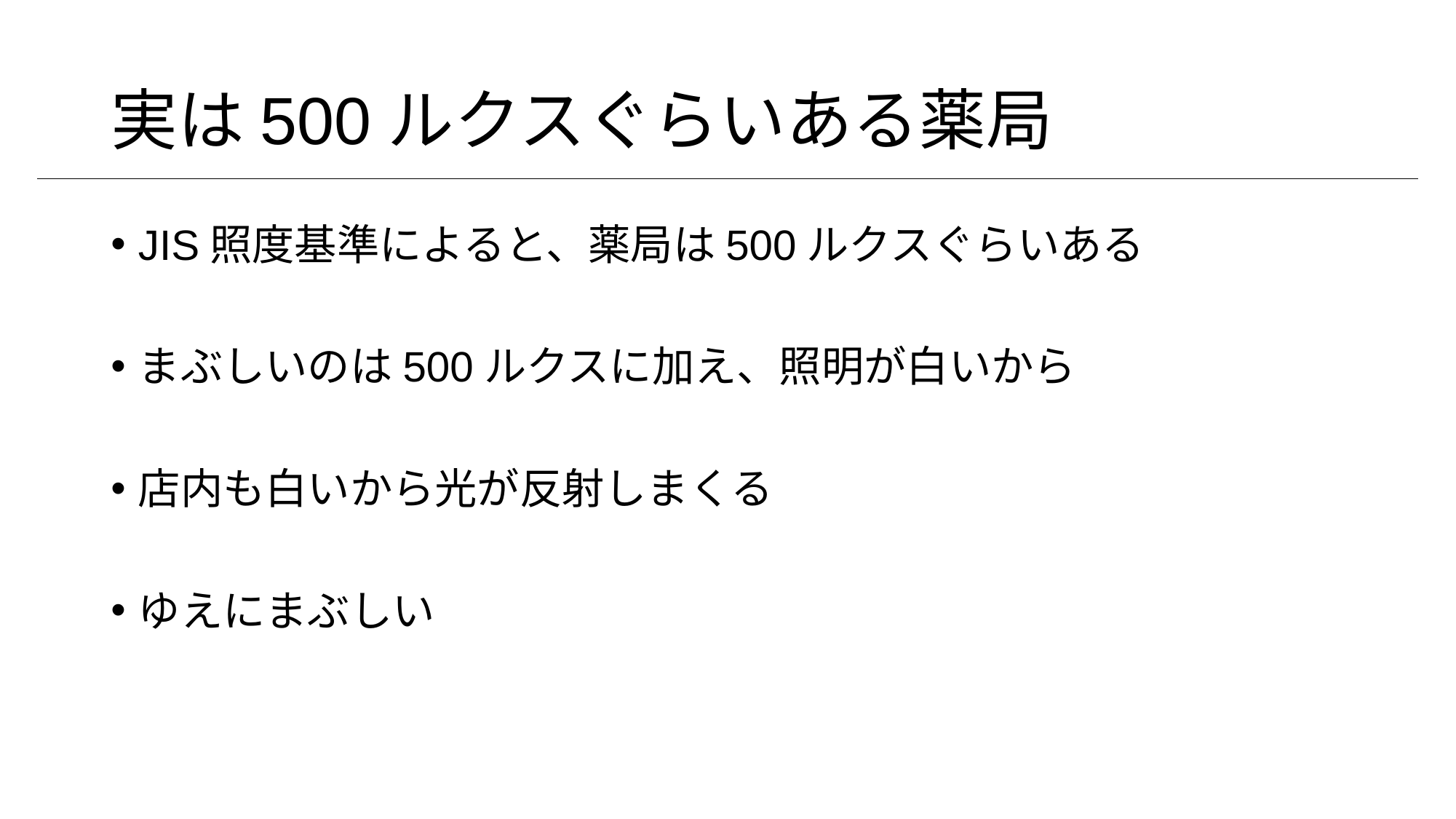

# 実は500ルクスぐらいある薬局
JIS照度基準によると、薬局は500ルクスぐらいある

まぶしいのは500ルクスに加え、照明が白いから

店内も白いから光が反射しまくる

ゆえにまぶしい